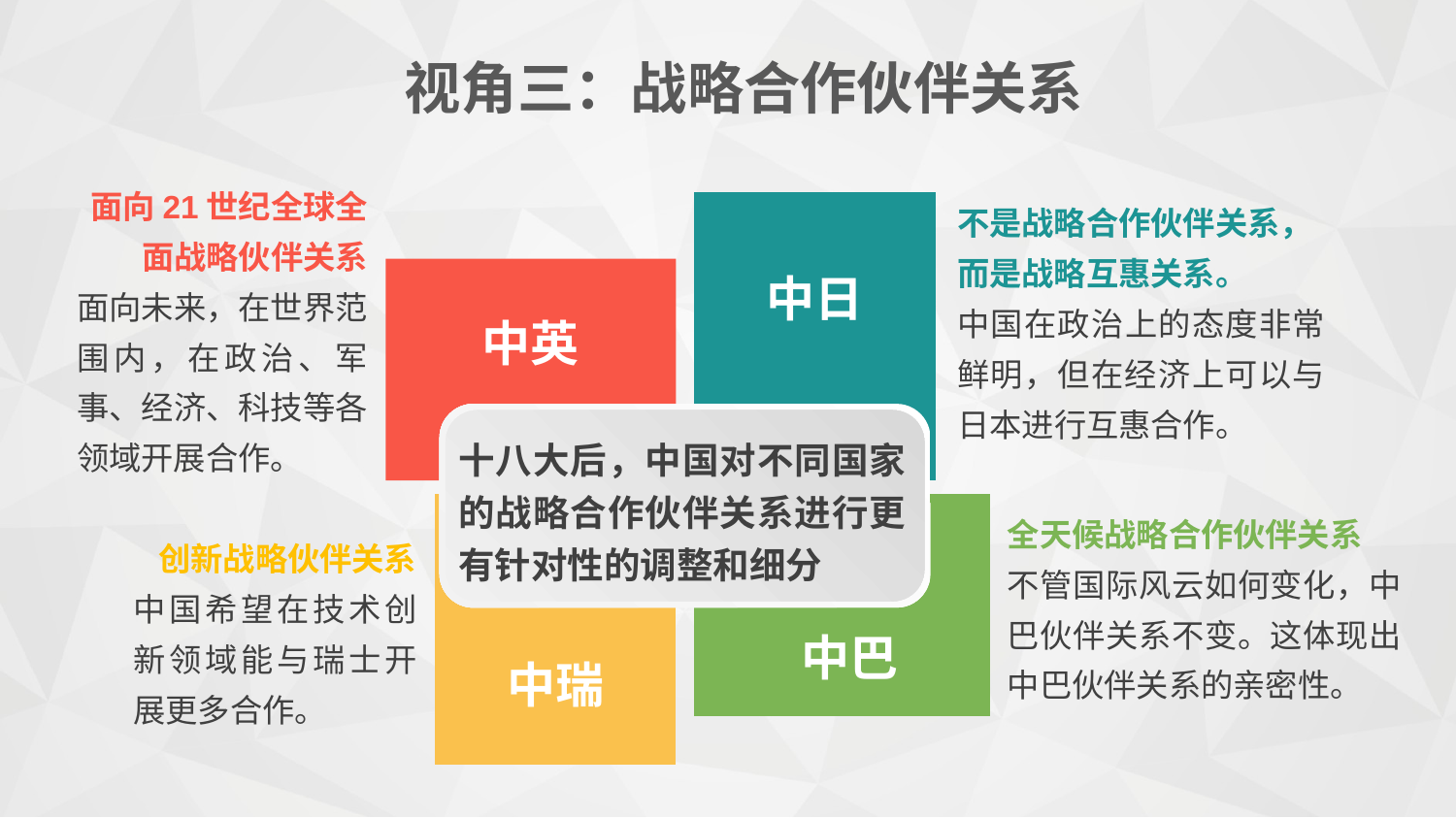

视角三：战略合作伙伴关系
面向21世纪全球全面战略伙伴关系
面向未来，在世界范围内，在政治、军事、经济、科技等各领域开展合作。
不是战略合作伙伴关系，而是战略互惠关系。
中国在政治上的态度非常鲜明，但在经济上可以与日本进行互惠合作。

中日
中英

十八大后，中国对不同国家的战略合作伙伴关系进行更有针对性的调整和细分

中巴
中瑞
全天候战略合作伙伴关系
不管国际风云如何变化，中巴伙伴关系不变。这体现出中巴伙伴关系的亲密性。
创新战略伙伴关系
中国希望在技术创新领域能与瑞士开展更多合作。